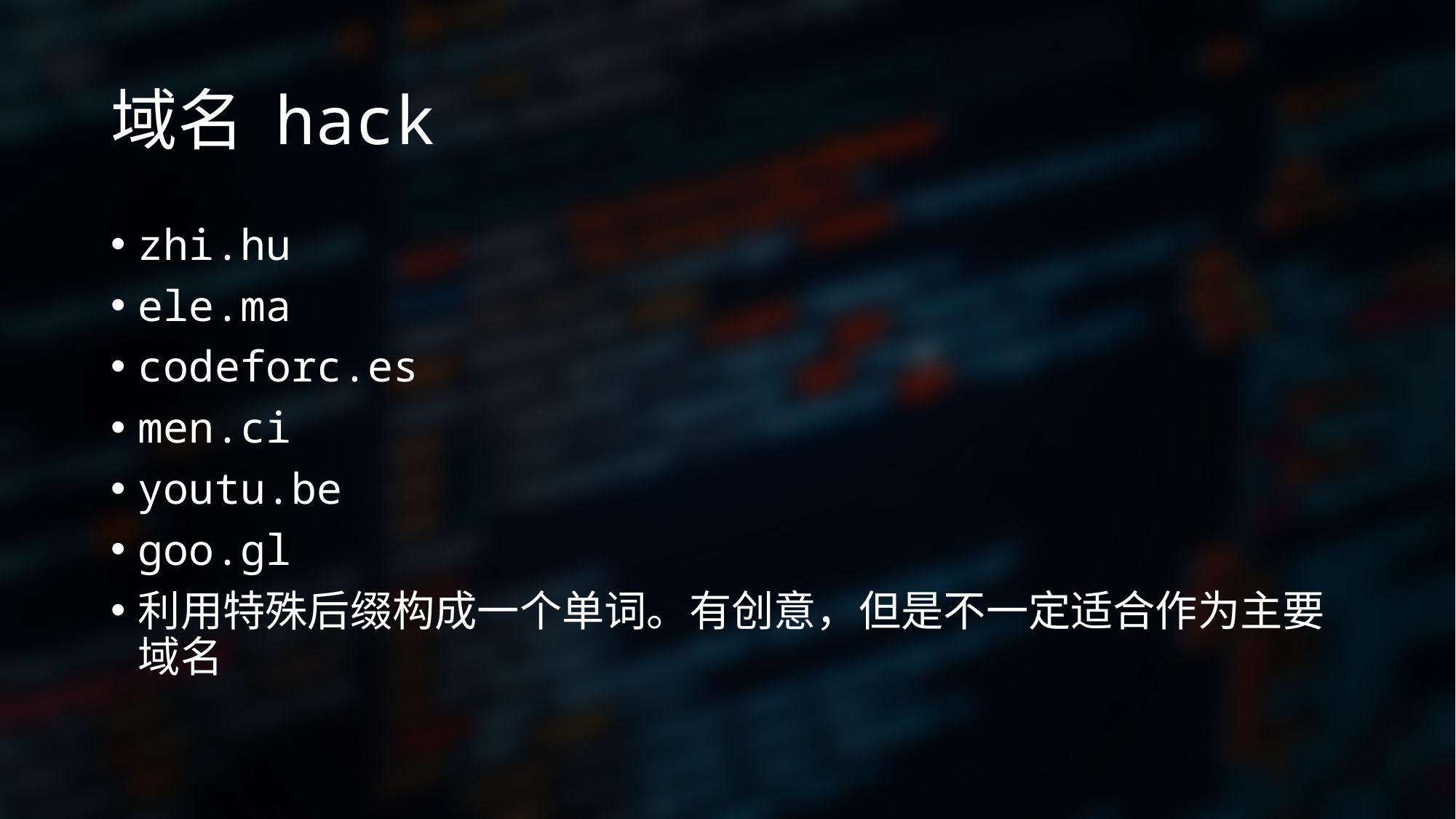

# 域名 hack
zhi.hu
ele.ma
codeforc.es
men.ci
youtu.be
goo.gl
利用特殊后缀构成一个单词。有创意，但是不一定适合作为主要域名